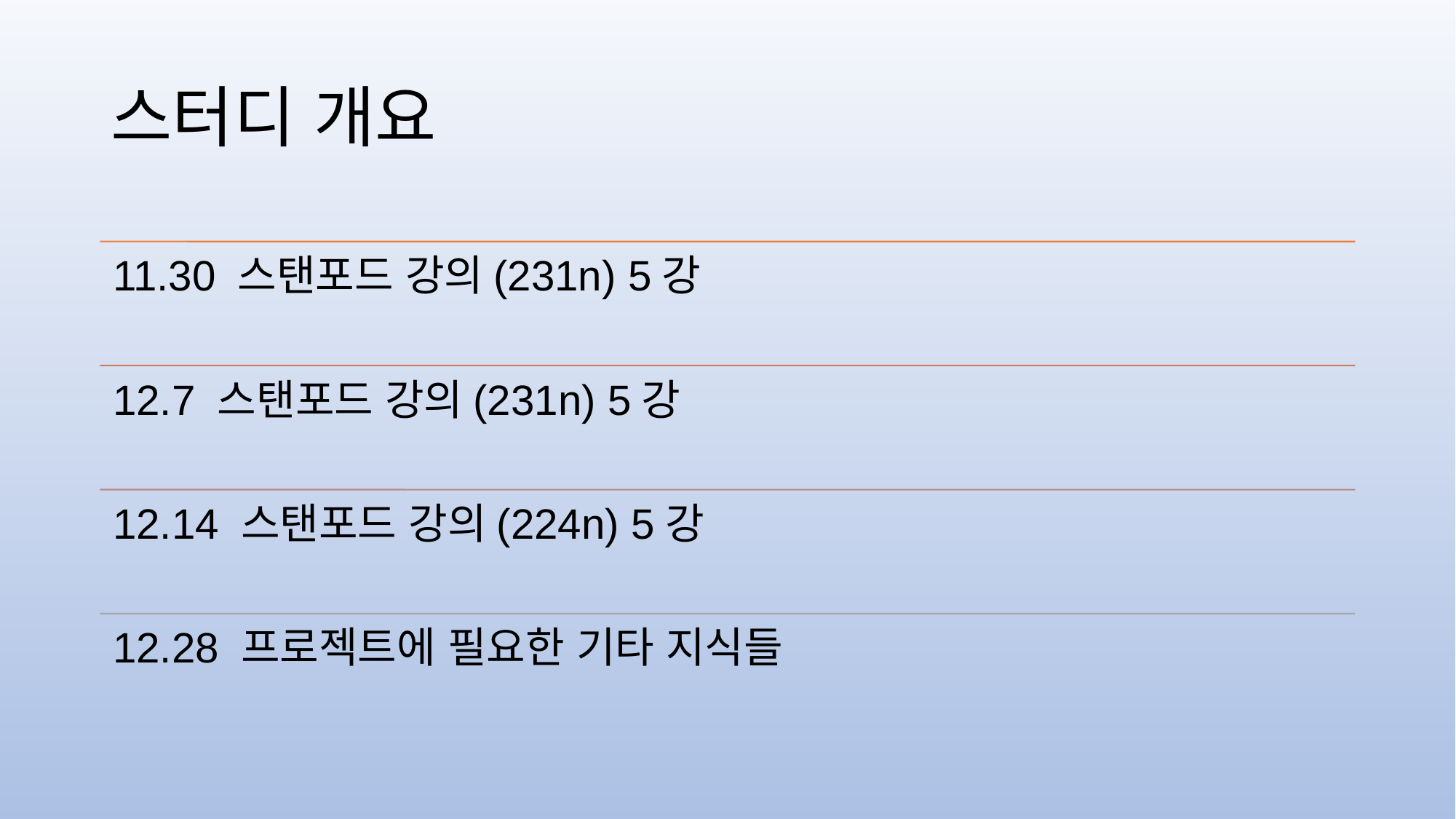

# 스터디 개요
11.30 스탠포드 강의(231n) 5강
12.7 스탠포드 강의(231n) 5강
12.14 스탠포드 강의(224n) 5강
12.28 프로젝트에 필요한 기타 지식들